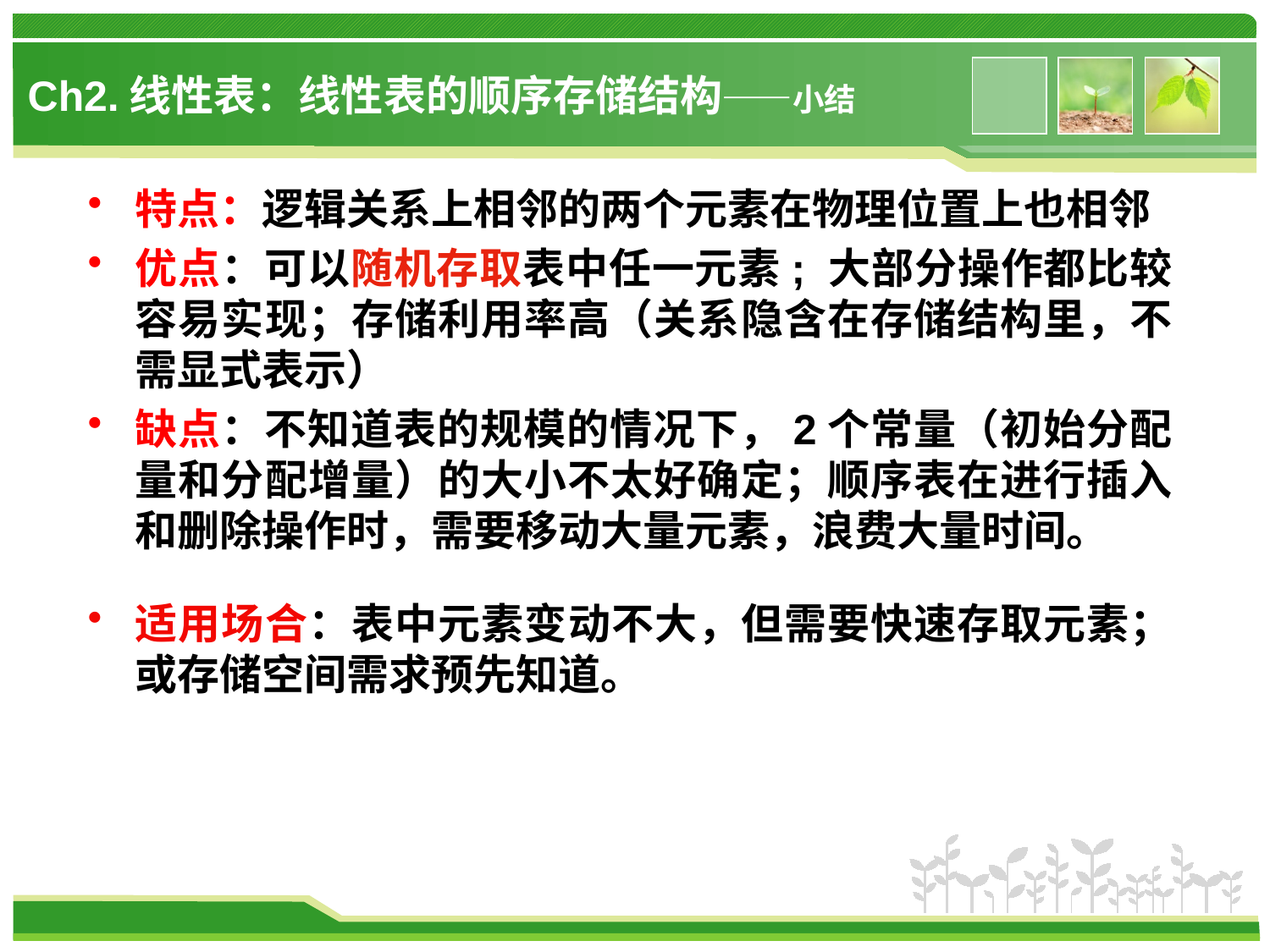

# Ch2.线性表：线性表的顺序存储结构——小结
特点：逻辑关系上相邻的两个元素在物理位置上也相邻
优点：可以随机存取表中任一元素; 大部分操作都比较容易实现；存储利用率高（关系隐含在存储结构里，不需显式表示）
缺点：不知道表的规模的情况下，2个常量（初始分配量和分配增量）的大小不太好确定；顺序表在进行插入和删除操作时，需要移动大量元素，浪费大量时间。
适用场合：表中元素变动不大，但需要快速存取元素；或存储空间需求预先知道。

36